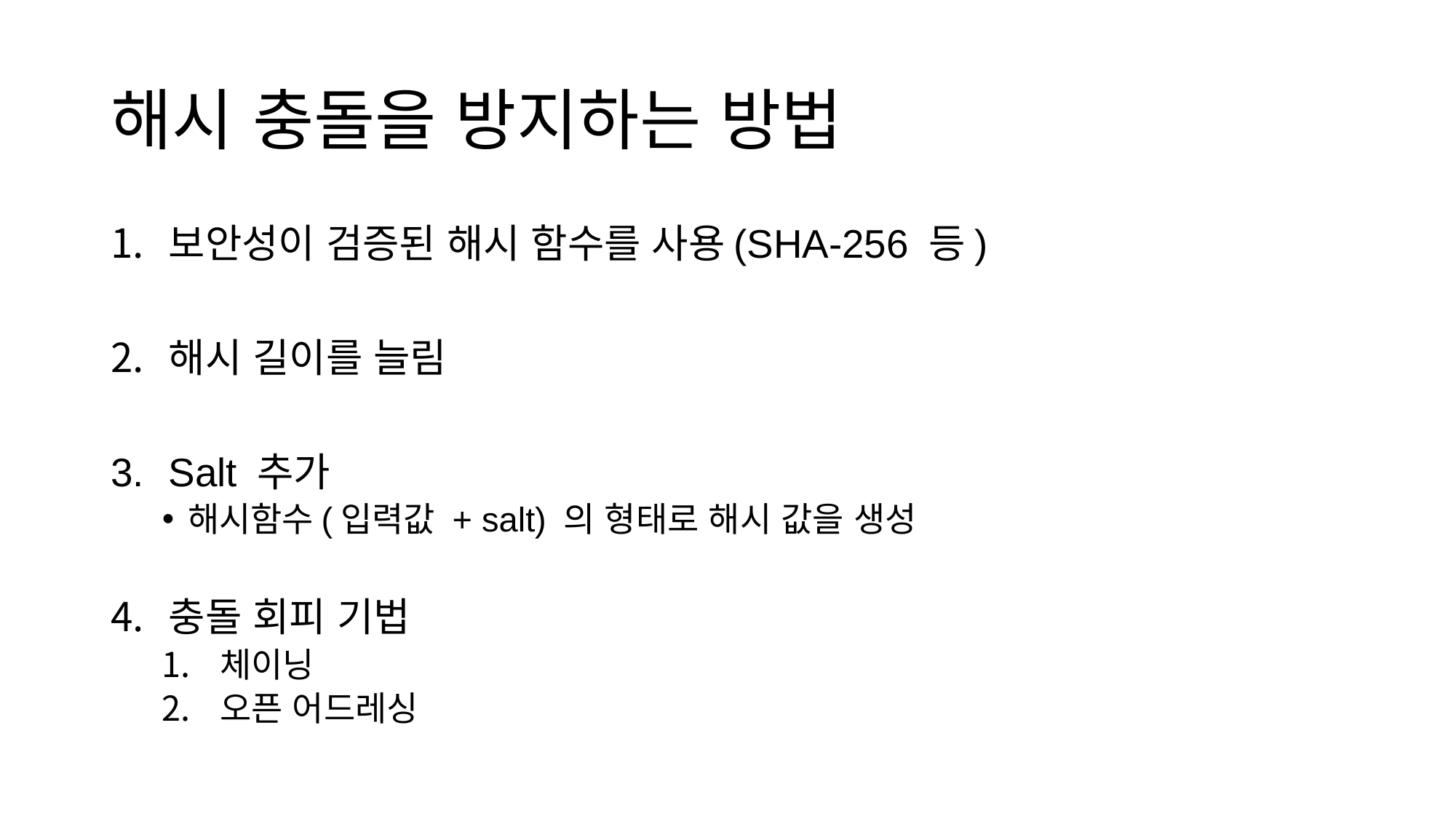

# 해시 충돌을 방지하는 방법
보안성이 검증된 해시 함수를 사용(SHA-256 등)

해시 길이를 늘림

Salt 추가
해시함수(입력값 + salt) 의 형태로 해시 값을 생성

충돌 회피 기법
체이닝
오픈 어드레싱